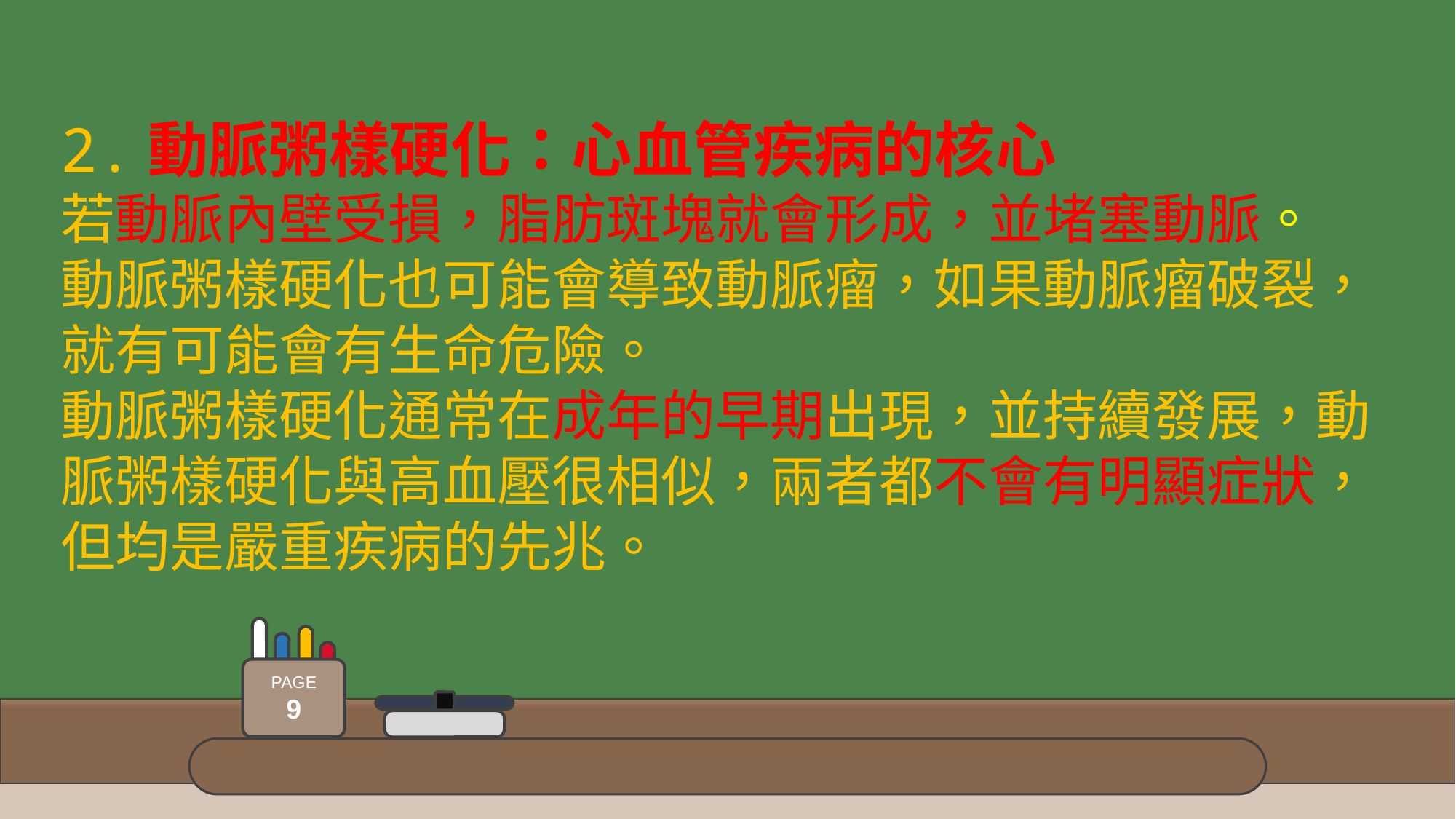

2.動脈粥樣硬化：心血管疾病的核心
若動脈內壁受損，脂肪斑塊就會形成，並堵塞動脈。
動脈粥樣硬化也可能會導致動脈瘤，如果動脈瘤破裂，就有可能會有生命危險。
動脈粥樣硬化通常在成年的早期出現，並持續發展，動脈粥樣硬化與高血壓很相似，兩者都不會有明顯症狀，但均是嚴重疾病的先兆。

PAGE
9